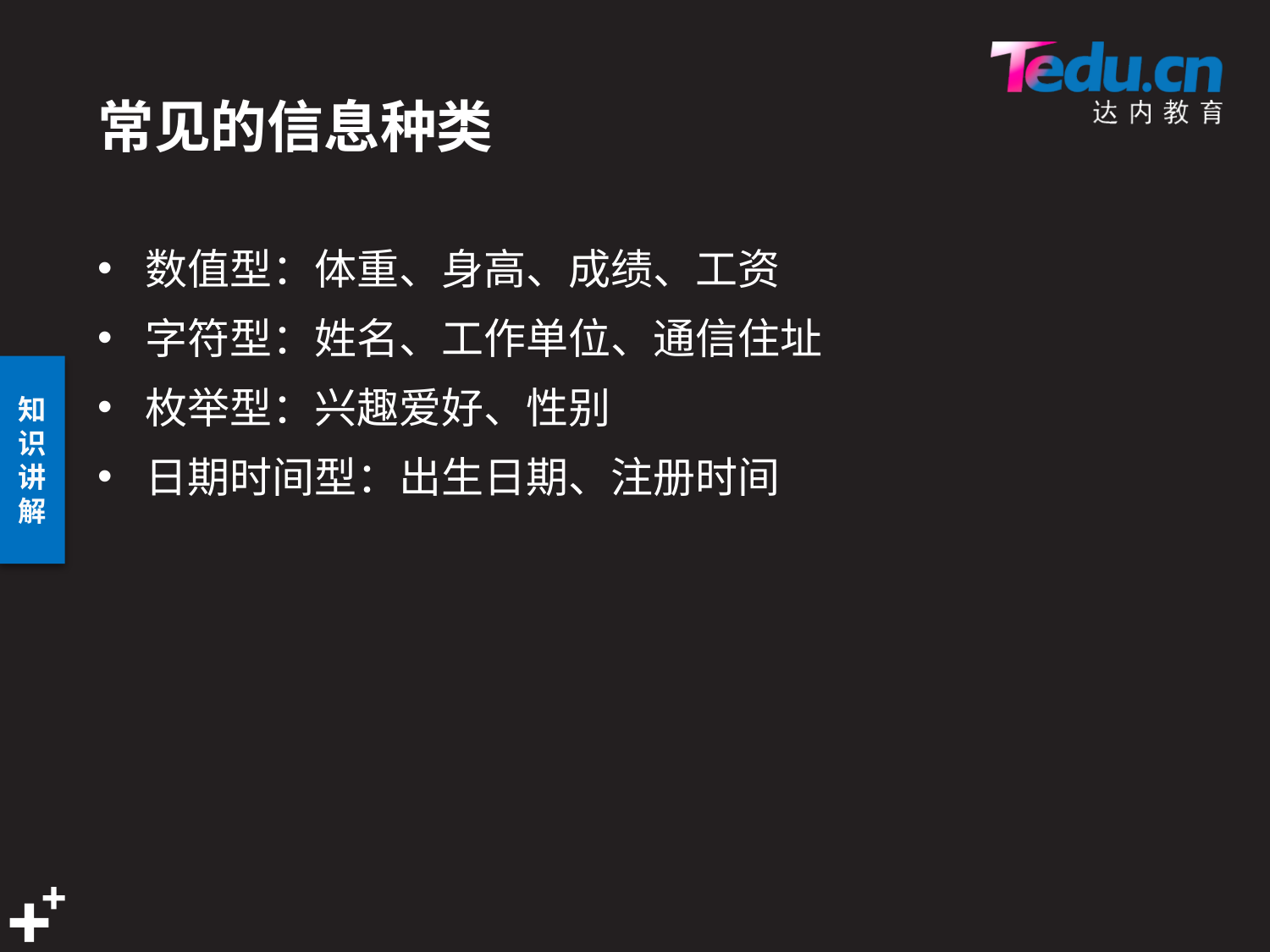

# 常见的信息种类
数值型：体重、身高、成绩、工资
字符型：姓名、工作单位、通信住址
枚举型：兴趣爱好、性别
日期时间型：出生日期、注册时间